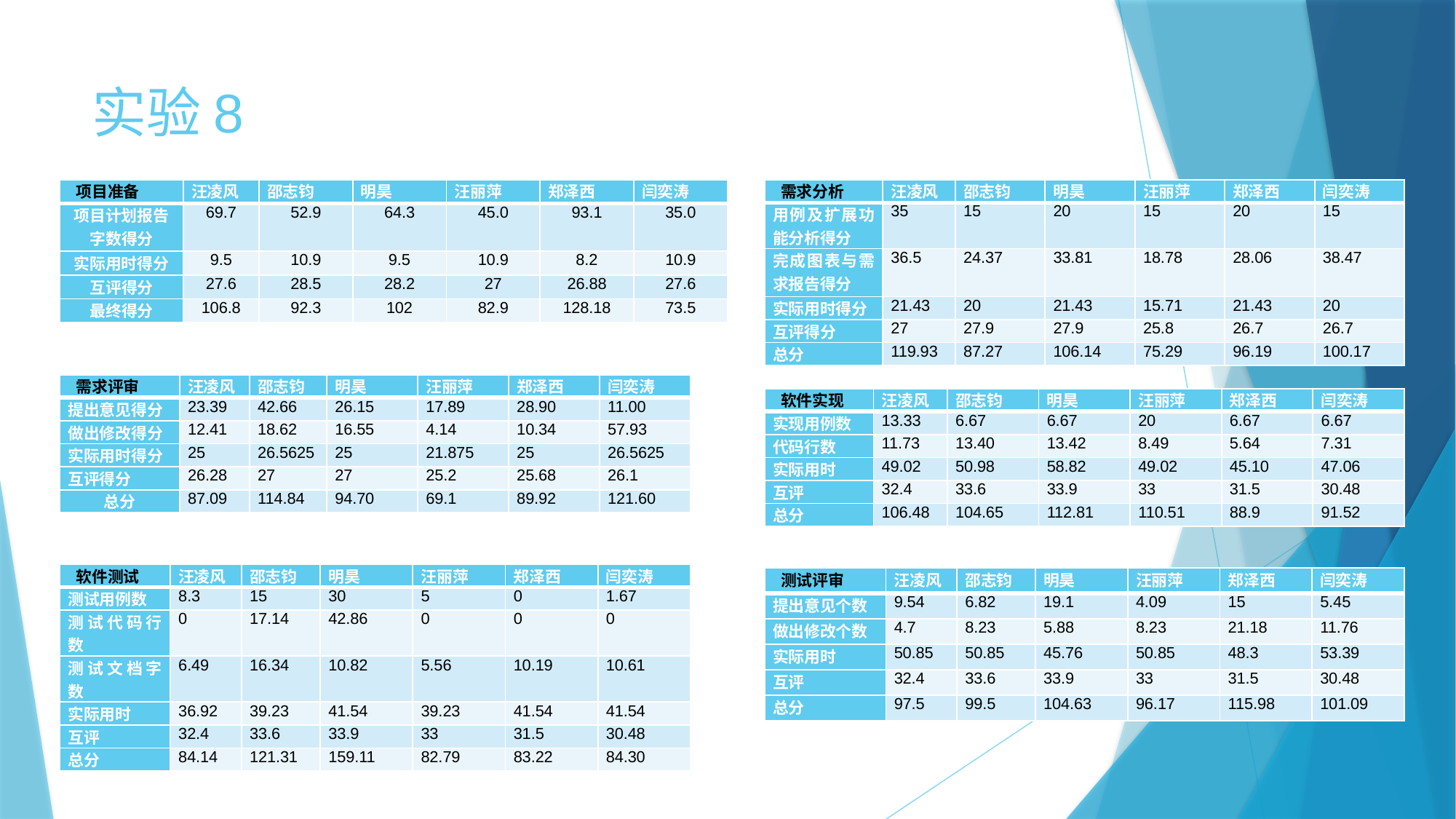

# 实验8
| 项目准备 | 汪凌风 | 邵志钧 | 明昊 | 汪丽萍 | 郑泽西 | 闫奕涛 |
| --- | --- | --- | --- | --- | --- | --- |
| 项目计划报告字数得分 | 69.7 | 52.9 | 64.3 | 45.0 | 93.1 | 35.0 |
| 实际用时得分 | 9.5 | 10.9 | 9.5 | 10.9 | 8.2 | 10.9 |
| 互评得分 | 27.6 | 28.5 | 28.2 | 27 | 26.88 | 27.6 |
| 最终得分 | 106.8 | 92.3 | 102 | 82.9 | 128.18 | 73.5 |
| 需求分析 | 汪凌风 | 邵志钧 | 明昊 | 汪丽萍 | 郑泽西 | 闫奕涛 |
| --- | --- | --- | --- | --- | --- | --- |
| 用例及扩展功能分析得分 | 35 | 15 | 20 | 15 | 20 | 15 |
| 完成图表与需求报告得分 | 36.5 | 24.37 | 33.81 | 18.78 | 28.06 | 38.47 |
| 实际用时得分 | 21.43 | 20 | 21.43 | 15.71 | 21.43 | 20 |
| 互评得分 | 27 | 27.9 | 27.9 | 25.8 | 26.7 | 26.7 |
| 总分 | 119.93 | 87.27 | 106.14 | 75.29 | 96.19 | 100.17 |
| 需求评审 | 汪凌风 | 邵志钧 | 明昊 | 汪丽萍 | 郑泽西 | 闫奕涛 |
| --- | --- | --- | --- | --- | --- | --- |
| 提出意见得分 | 23.39 | 42.66 | 26.15 | 17.89 | 28.90 | 11.00 |
| 做出修改得分 | 12.41 | 18.62 | 16.55 | 4.14 | 10.34 | 57.93 |
| 实际用时得分 | 25 | 26.5625 | 25 | 21.875 | 25 | 26.5625 |
| 互评得分 | 26.28 | 27 | 27 | 25.2 | 25.68 | 26.1 |
| 总分 | 87.09 | 114.84 | 94.70 | 69.1 | 89.92 | 121.60 |
| 软件实现 | 汪凌风 | 邵志钧 | 明昊 | 汪丽萍 | 郑泽西 | 闫奕涛 |
| --- | --- | --- | --- | --- | --- | --- |
| 实现用例数 | 13.33 | 6.67 | 6.67 | 20 | 6.67 | 6.67 |
| 代码行数 | 11.73 | 13.40 | 13.42 | 8.49 | 5.64 | 7.31 |
| 实际用时 | 49.02 | 50.98 | 58.82 | 49.02 | 45.10 | 47.06 |
| 互评 | 32.4 | 33.6 | 33.9 | 33 | 31.5 | 30.48 |
| 总分 | 106.48 | 104.65 | 112.81 | 110.51 | 88.9 | 91.52 |
| 软件测试 | 汪凌风 | 邵志钧 | 明昊 | 汪丽萍 | 郑泽西 | 闫奕涛 |
| --- | --- | --- | --- | --- | --- | --- |
| 测试用例数 | 8.3 | 15 | 30 | 5 | 0 | 1.67 |
| 测试代码行数 | 0 | 17.14 | 42.86 | 0 | 0 | 0 |
| 测试文档字数 | 6.49 | 16.34 | 10.82 | 5.56 | 10.19 | 10.61 |
| 实际用时 | 36.92 | 39.23 | 41.54 | 39.23 | 41.54 | 41.54 |
| 互评 | 32.4 | 33.6 | 33.9 | 33 | 31.5 | 30.48 |
| 总分 | 84.14 | 121.31 | 159.11 | 82.79 | 83.22 | 84.30 |
| 测试评审 | 汪凌风 | 邵志钧 | 明昊 | 汪丽萍 | 郑泽西 | 闫奕涛 |
| --- | --- | --- | --- | --- | --- | --- |
| 提出意见个数 | 9.54 | 6.82 | 19.1 | 4.09 | 15 | 5.45 |
| 做出修改个数 | 4.7 | 8.23 | 5.88 | 8.23 | 21.18 | 11.76 |
| 实际用时 | 50.85 | 50.85 | 45.76 | 50.85 | 48.3 | 53.39 |
| 互评 | 32.4 | 33.6 | 33.9 | 33 | 31.5 | 30.48 |
| 总分 | 97.5 | 99.5 | 104.63 | 96.17 | 115.98 | 101.09 |